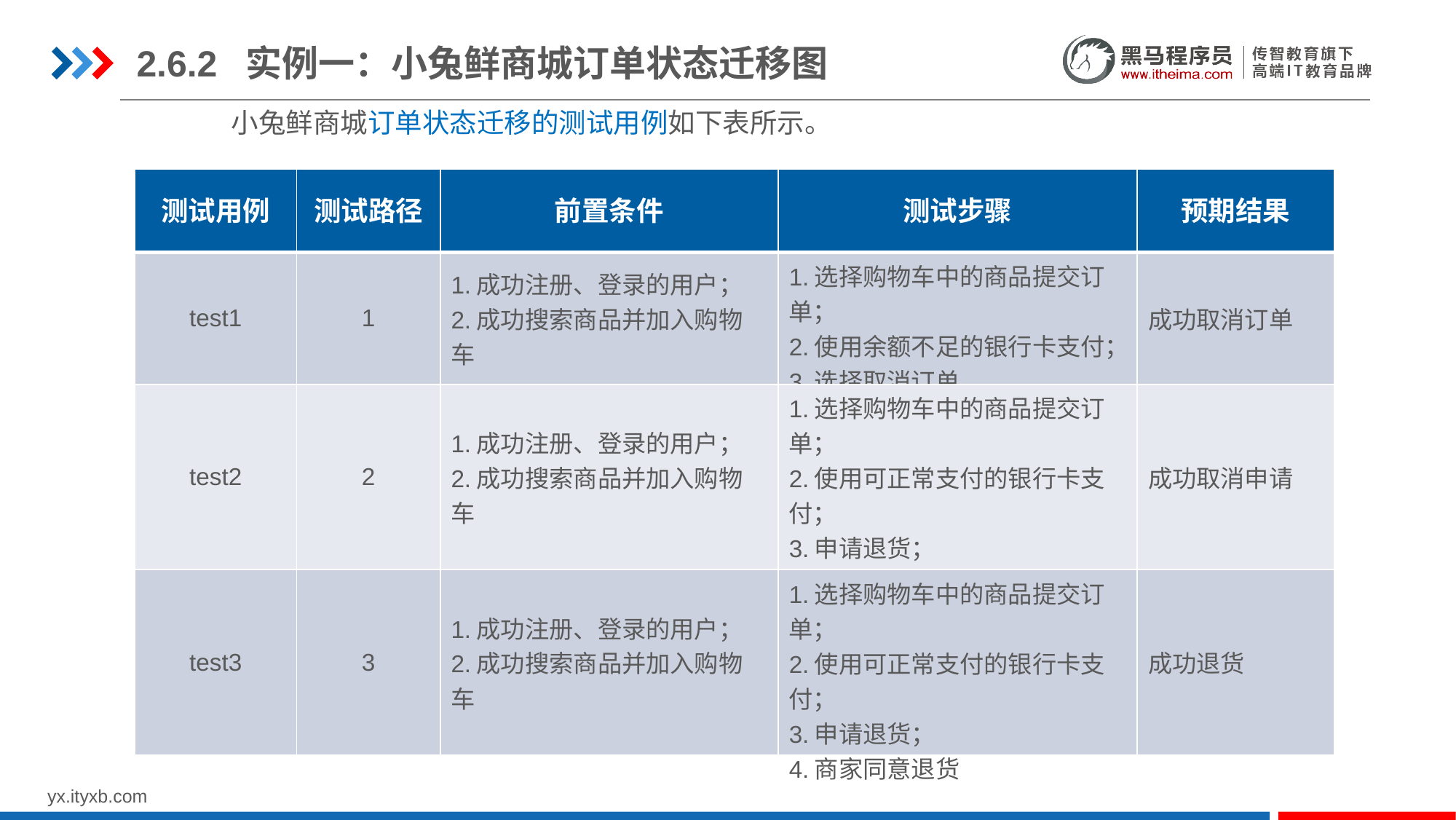

2.6.2	实例一：小兔鲜商城订单状态迁移图
小兔鲜商城订单状态迁移的测试用例如下表所示。
| 测试用例 | 测试路径 | 前置条件 | 测试步骤 | 预期结果 |
| --- | --- | --- | --- | --- |
| test1 | 1 | 1.成功注册、登录的用户； 2.成功搜索商品并加入购物车 | 1.选择购物车中的商品提交订单； 2.使用余额不足的银行卡支付； 3.选择取消订单 | 成功取消订单 |
| test2 | 2 | 1.成功注册、登录的用户； 2.成功搜索商品并加入购物车 | 1.选择购物车中的商品提交订单； 2.使用可正常支付的银行卡支付； 3.申请退货； 4.取消申请 | 成功取消申请 |
| test3 | 3 | 1.成功注册、登录的用户； 2.成功搜索商品并加入购物车 | 1.选择购物车中的商品提交订单； 2.使用可正常支付的银行卡支付； 3.申请退货； 4.商家同意退货 | 成功退货 |